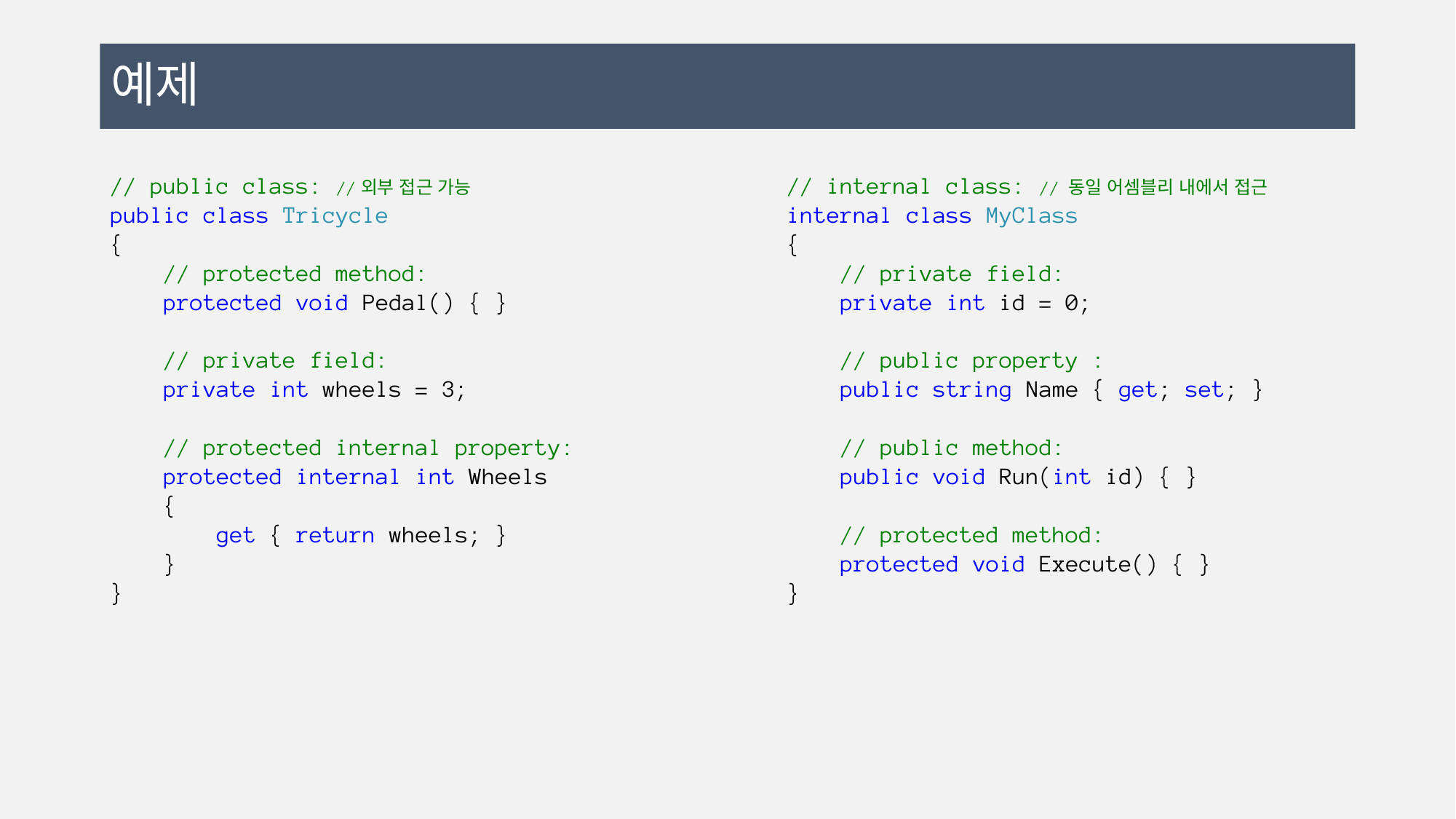

# 예제

// public class: //외부 접근 가능
public class Tricycle
{
    // protected method:
    protected void Pedal() { }

    // private field:
    private int wheels = 3;

    // protected internal property:
    protected internal int Wheels
    {
        get { return wheels; }
    }
}
// internal class: // 동일 어셈블리 내에서 접근
internal class MyClass
{
    // private field:
    private int id = 0;

    // public property :
    public string Name { get; set; }

    // public method:
    public void Run(int id) { }

    // protected method:
    protected void Execute() { }
}